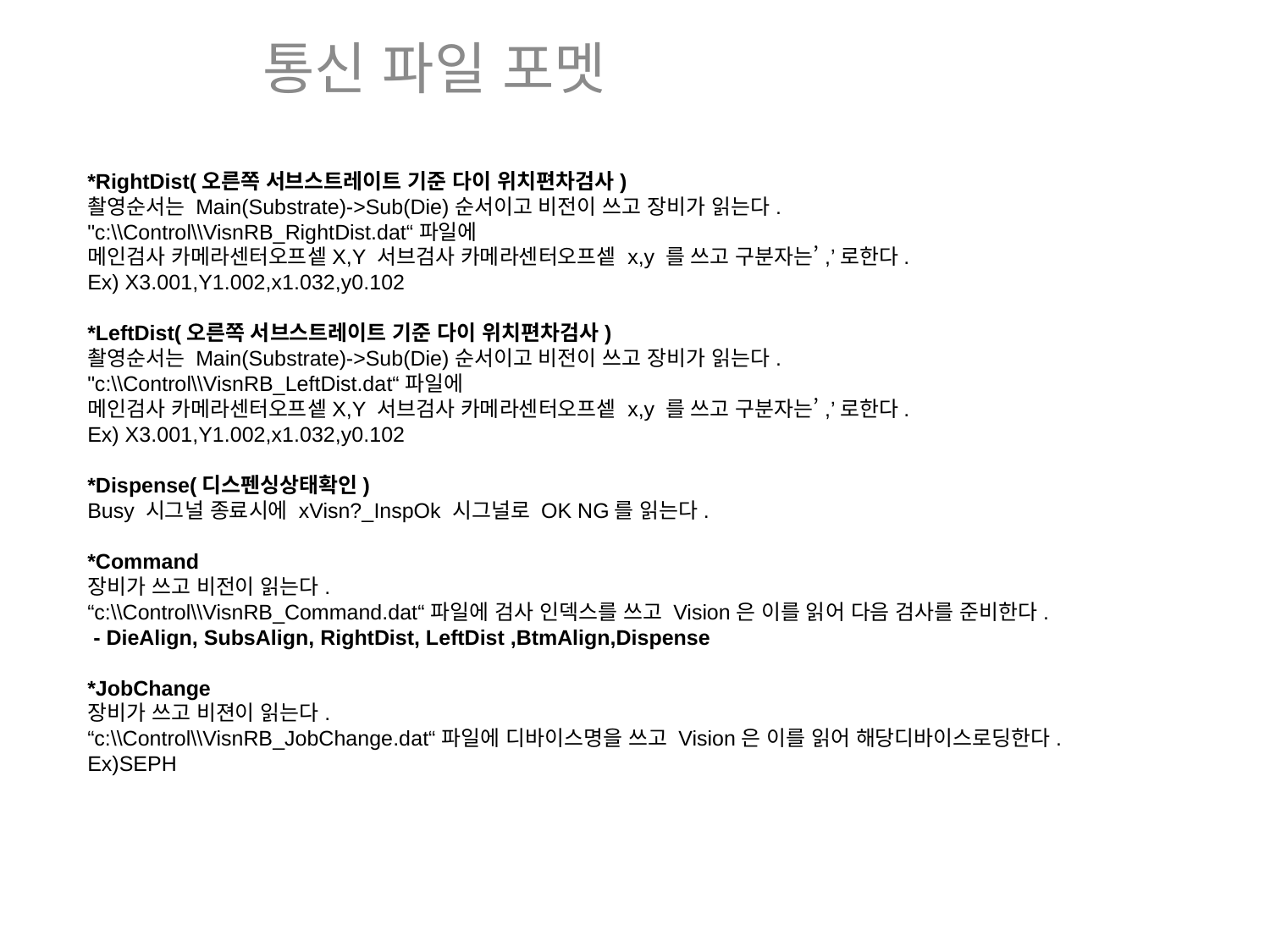

통신 파일 포멧

*RightDist(오른쪽 서브스트레이트 기준 다이 위치편차검사)
촬영순서는 Main(Substrate)->Sub(Die)순서이고 비전이 쓰고 장비가 읽는다.
"c:\\Control\\VisnRB_RightDist.dat“파일에
메인검사 카메라센터오프셑X,Y 서브검사 카메라센터오프셑 x,y 를 쓰고 구분자는’,’로한다.
Ex) X3.001,Y1.002,x1.032,y0.102

*LeftDist(오른쪽 서브스트레이트 기준 다이 위치편차검사)
촬영순서는 Main(Substrate)->Sub(Die)순서이고 비전이 쓰고 장비가 읽는다.
"c:\\Control\\VisnRB_LeftDist.dat“파일에
메인검사 카메라센터오프셑X,Y 서브검사 카메라센터오프셑 x,y 를 쓰고 구분자는’,’로한다.
Ex) X3.001,Y1.002,x1.032,y0.102

*Dispense(디스펜싱상태확인)
Busy 시그널 종료시에 xVisn?_InspOk 시그널로 OK NG를 읽는다.

*Command
장비가 쓰고 비전이 읽는다.
“c:\\Control\\VisnRB_Command.dat“파일에 검사 인덱스를 쓰고 Vision은 이를 읽어 다음 검사를 준비한다.
 - DieAlign, SubsAlign, RightDist, LeftDist ,BtmAlign,Dispense

*JobChange
장비가 쓰고 비젼이 읽는다.
“c:\\Control\\VisnRB_JobChange.dat“파일에 디바이스명을 쓰고 Vision은 이를 읽어 해당디바이스로딩한다.
Ex)SEPH